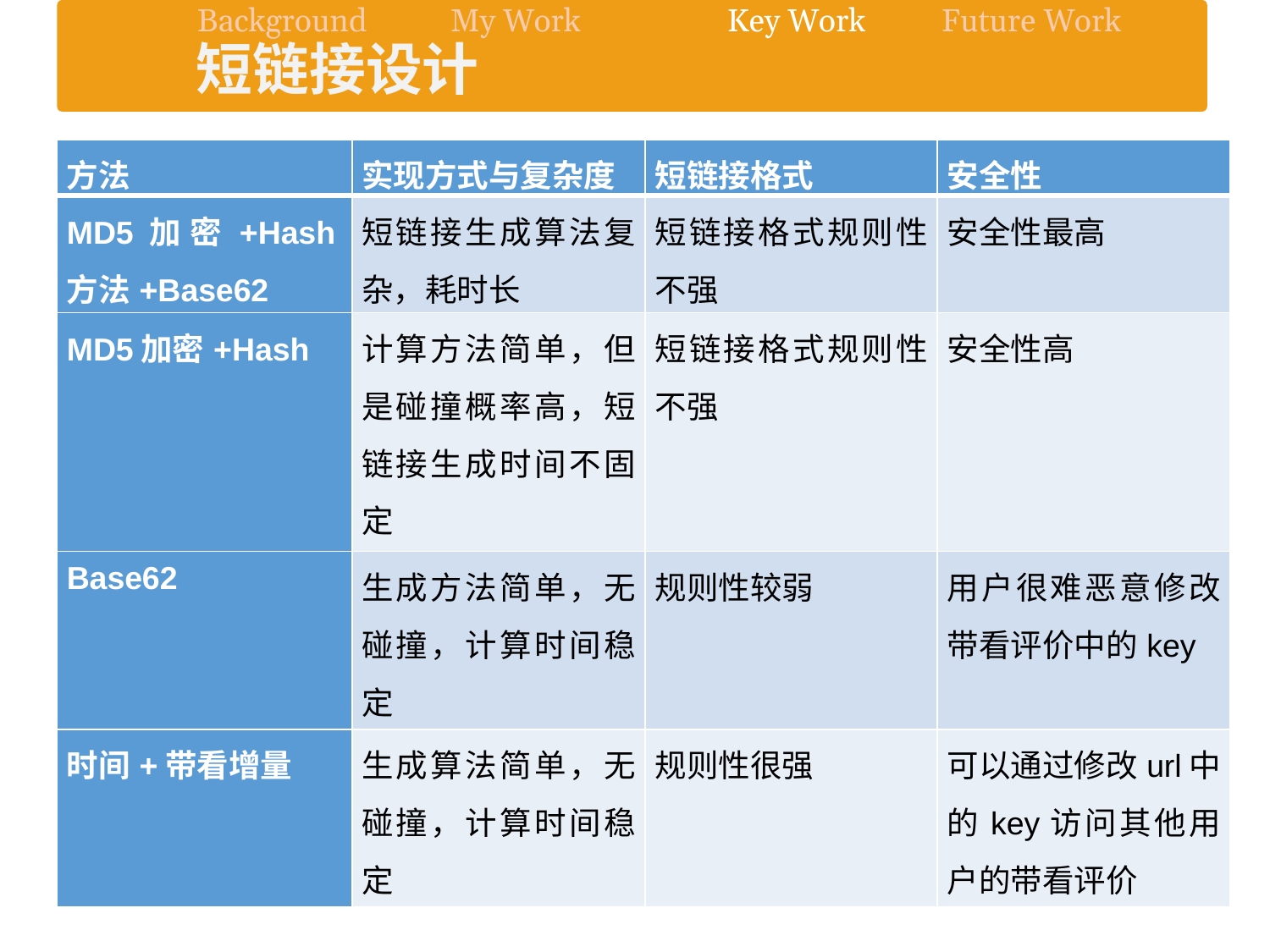

Background
My Work
Key Work
Future Work
短链接设计
| 方法 | 实现方式与复杂度 | 短链接格式 | 安全性 |
| --- | --- | --- | --- |
| MD5加密+Hash方法+Base62 | 短链接生成算法复杂，耗时长 | 短链接格式规则性不强 | 安全性最高 |
| MD5加密+Hash | 计算方法简单，但是碰撞概率高，短链接生成时间不固定 | 短链接格式规则性不强 | 安全性高 |
| Base62 | 生成方法简单，无碰撞，计算时间稳定 | 规则性较弱 | 用户很难恶意修改带看评价中的key |
| 时间+带看增量 | 生成算法简单，无碰撞，计算时间稳定 | 规则性很强 | 可以通过修改url中的key访问其他用户的带看评价 |